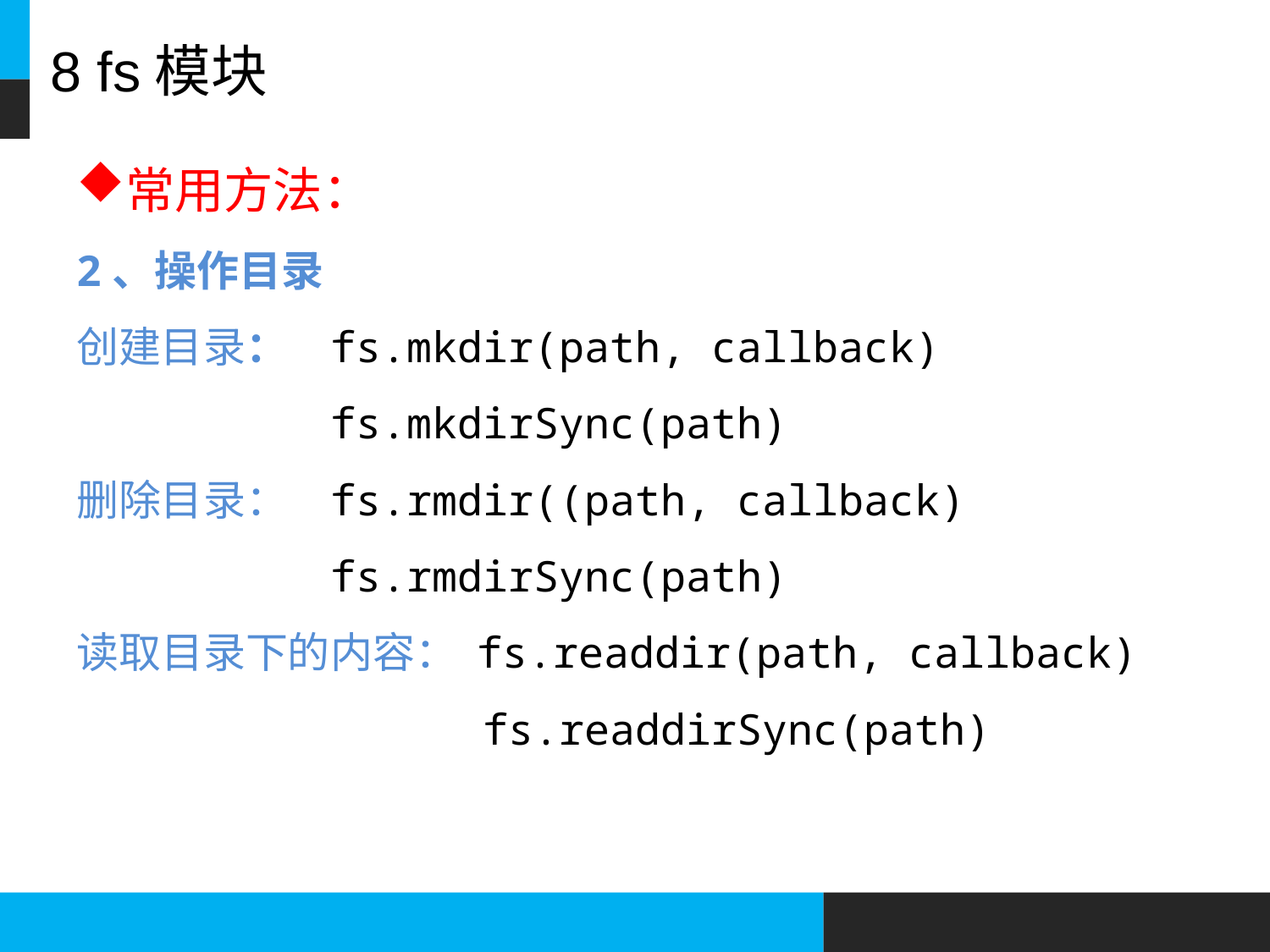

# 8 fs模块
常用方法：
2、操作目录
创建目录：	fs.mkdir(path, callback)
		fs.mkdirSync(path)
删除目录：	fs.rmdir((path, callback)
		fs.rmdirSync(path)
读取目录下的内容： fs.readdir(path, callback)
			 fs.readdirSync(path)